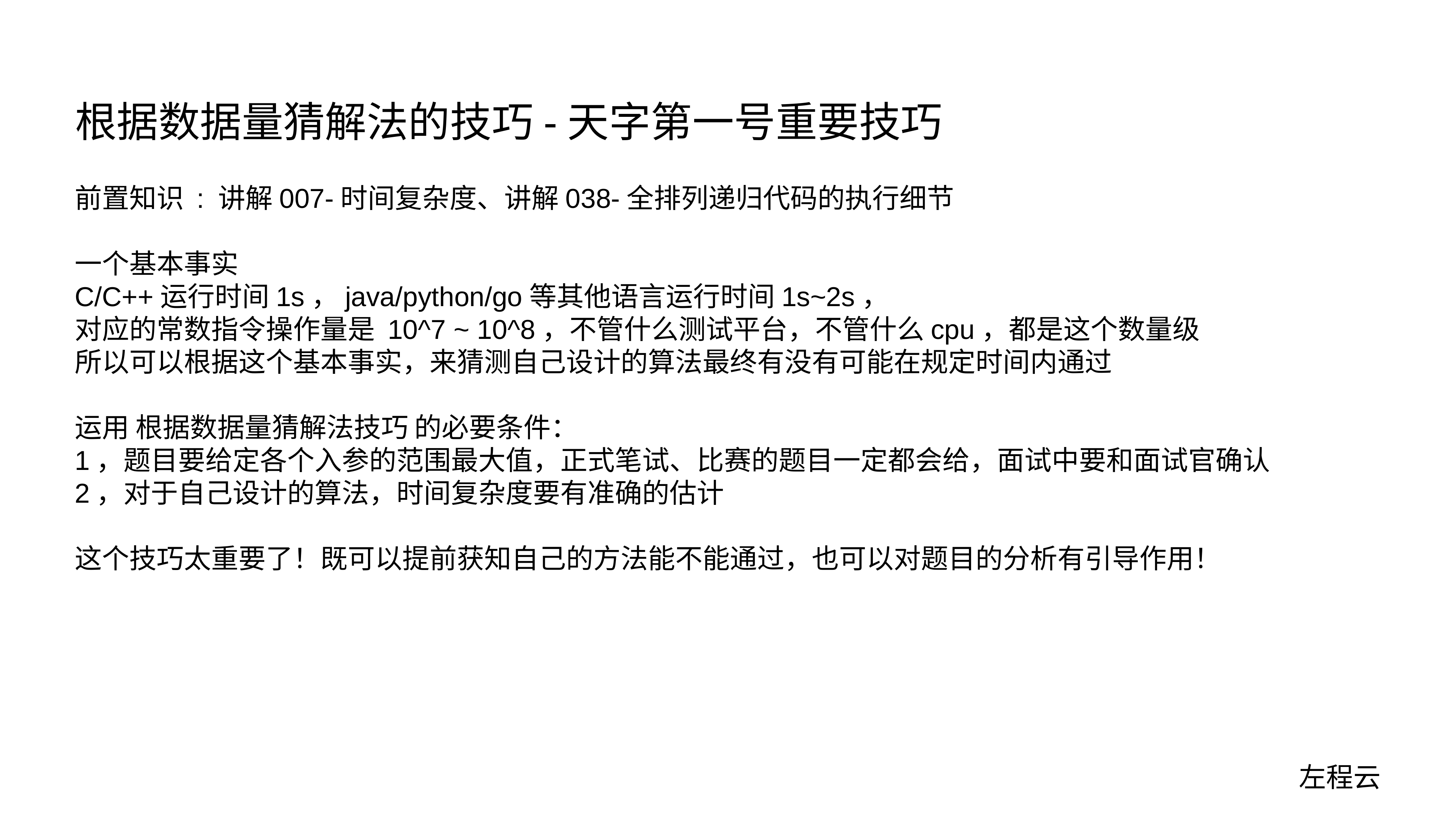

# 根据数据量猜解法的技巧-天字第一号重要技巧
前置知识 : 讲解007-时间复杂度、讲解038-全排列递归代码的执行细节

一个基本事实
C/C++运行时间1s，java/python/go等其他语言运行时间1s~2s，
对应的常数指令操作量是 10^7 ~ 10^8，不管什么测试平台，不管什么cpu，都是这个数量级
所以可以根据这个基本事实，来猜测自己设计的算法最终有没有可能在规定时间内通过

运用 根据数据量猜解法技巧 的必要条件：
1，题目要给定各个入参的范围最大值，正式笔试、比赛的题目一定都会给，面试中要和面试官确认
2，对于自己设计的算法，时间复杂度要有准确的估计

这个技巧太重要了！既可以提前获知自己的方法能不能通过，也可以对题目的分析有引导作用！
左程云